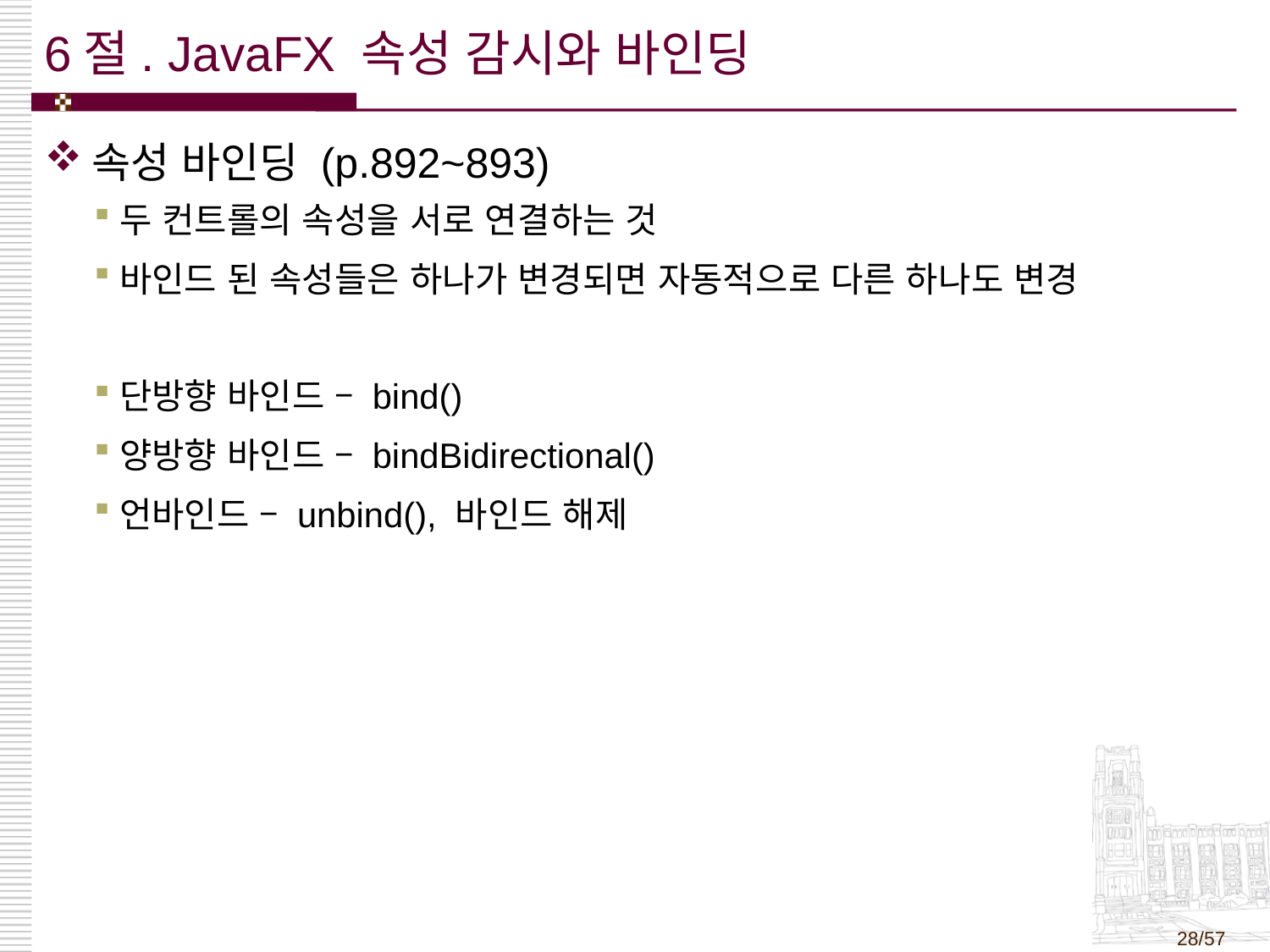

# 6절. JavaFX 속성 감시와 바인딩
속성 바인딩 (p.892~893)
두 컨트롤의 속성을 서로 연결하는 것
바인드 된 속성들은 하나가 변경되면 자동적으로 다른 하나도 변경

단방향 바인드 – bind()
양방향 바인드 – bindBidirectional()
언바인드 – unbind(), 바인드 해제